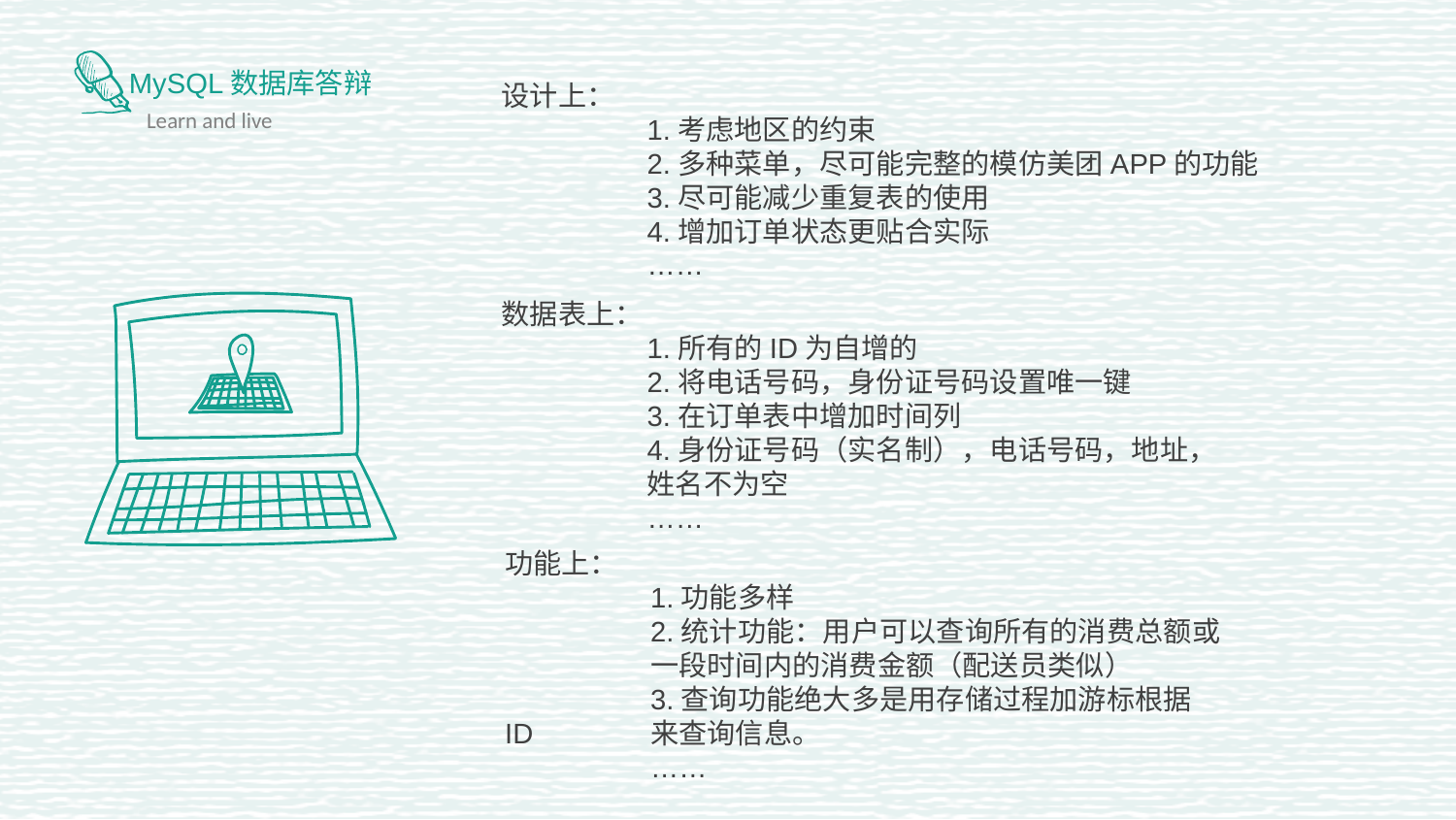

设计上：
	1.考虑地区的约束
	2.多种菜单，尽可能完整的模仿美团APP的功能
	3.尽可能减少重复表的使用
	4.增加订单状态更贴合实际
	……

数据表上：
	1.所有的ID为自增的
	2.将电话号码，身份证号码设置唯一键
	3.在订单表中增加时间列
	4.身份证号码（实名制），电话号码，地址，	姓名不为空
	……
功能上：
	1.功能多样
	2.统计功能：用户可以查询所有的消费总额或	一段时间内的消费金额（配送员类似）
	3.查询功能绝大多是用存储过程加游标根据ID	来查询信息。
	……